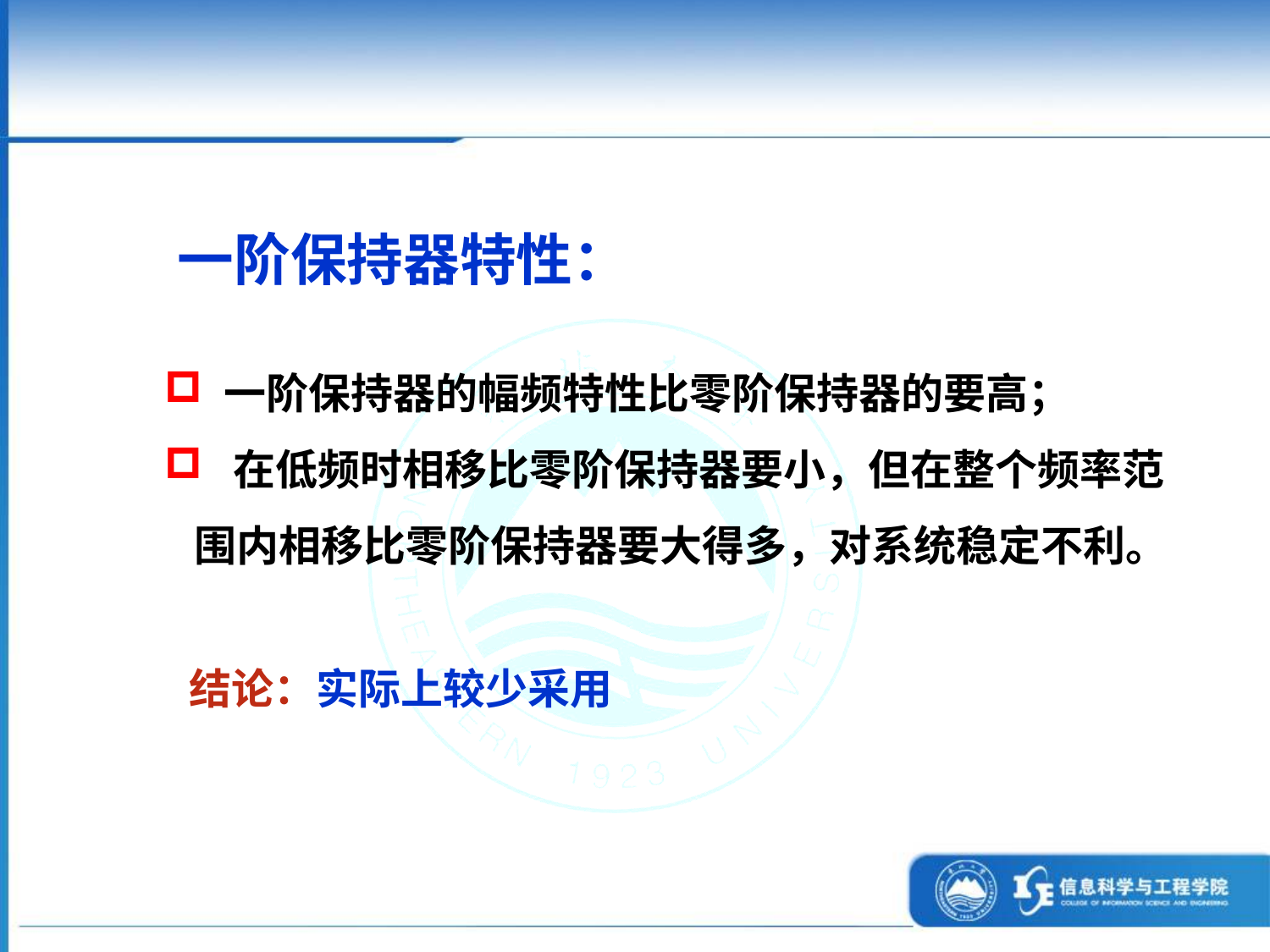

一阶保持器特性：
 一阶保持器的幅频特性比零阶保持器的要高；
  在低频时相移比零阶保持器要小，但在整个频率范围内相移比零阶保持器要大得多，对系统稳定不利。
结论：实际上较少采用